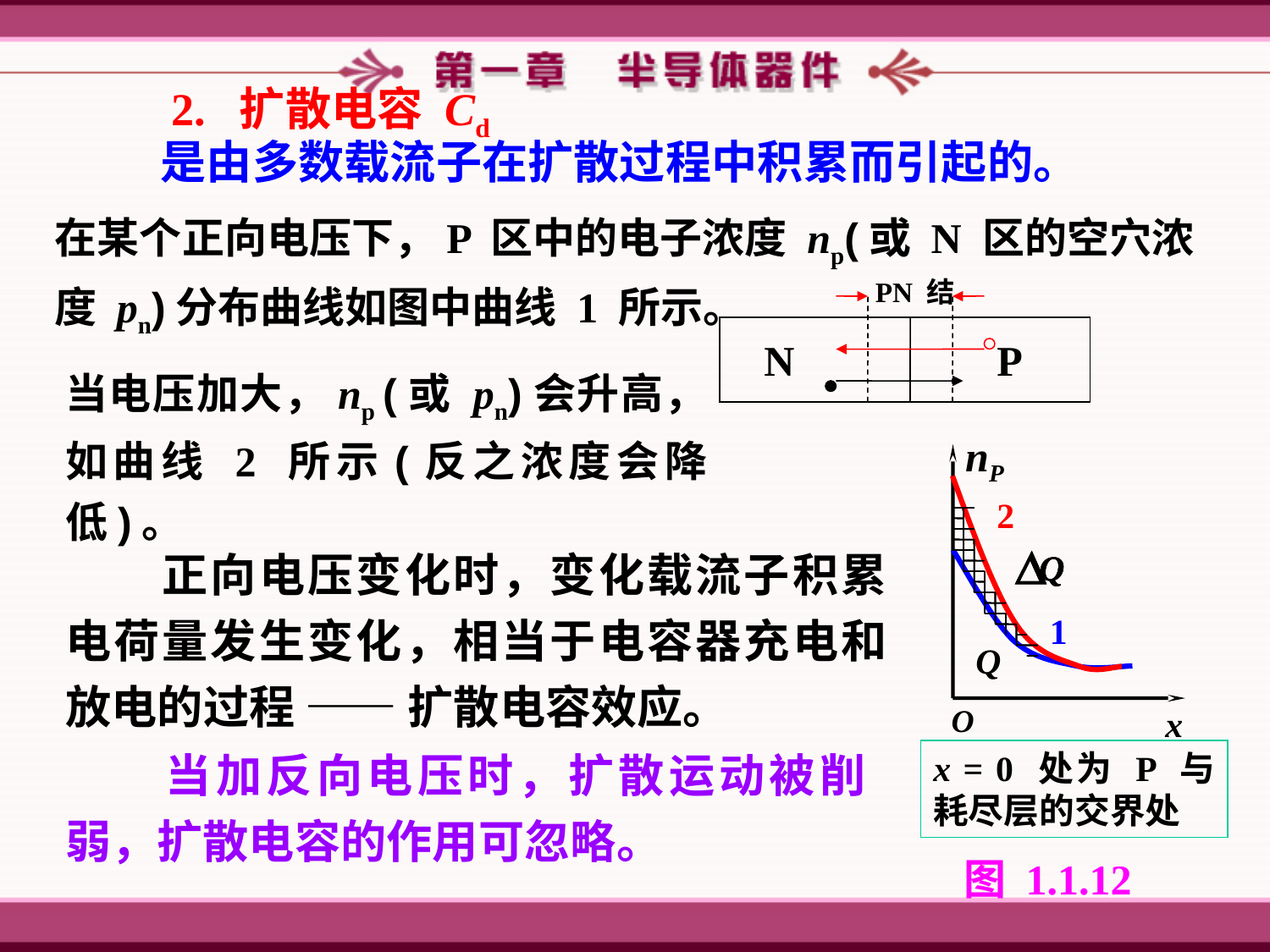

2.  扩散电容 Cd
是由多数载流子在扩散过程中积累而引起的。
在某个正向电压下，P 区中的电子浓度 np(或 N 区的空穴浓度 pn)分布曲线如图中曲线 1 所示。
PN 结

N
P

当电压加大，np (或 pn)会升高，如曲线 2 所示(反之浓度会降低)。
nP

O
x

2

Q
∇

Q
∇

Q
∇
　　正向电压变化时，变化载流子积累电荷量发生变化，相当于电容器充电和放电的过程 —— 扩散电容效应。

Q
1
　　当加反向电压时，扩散运动被削弱，扩散电容的作用可忽略。
x = 0 处为 P 与 耗尽层的交界处
图 1.1.12